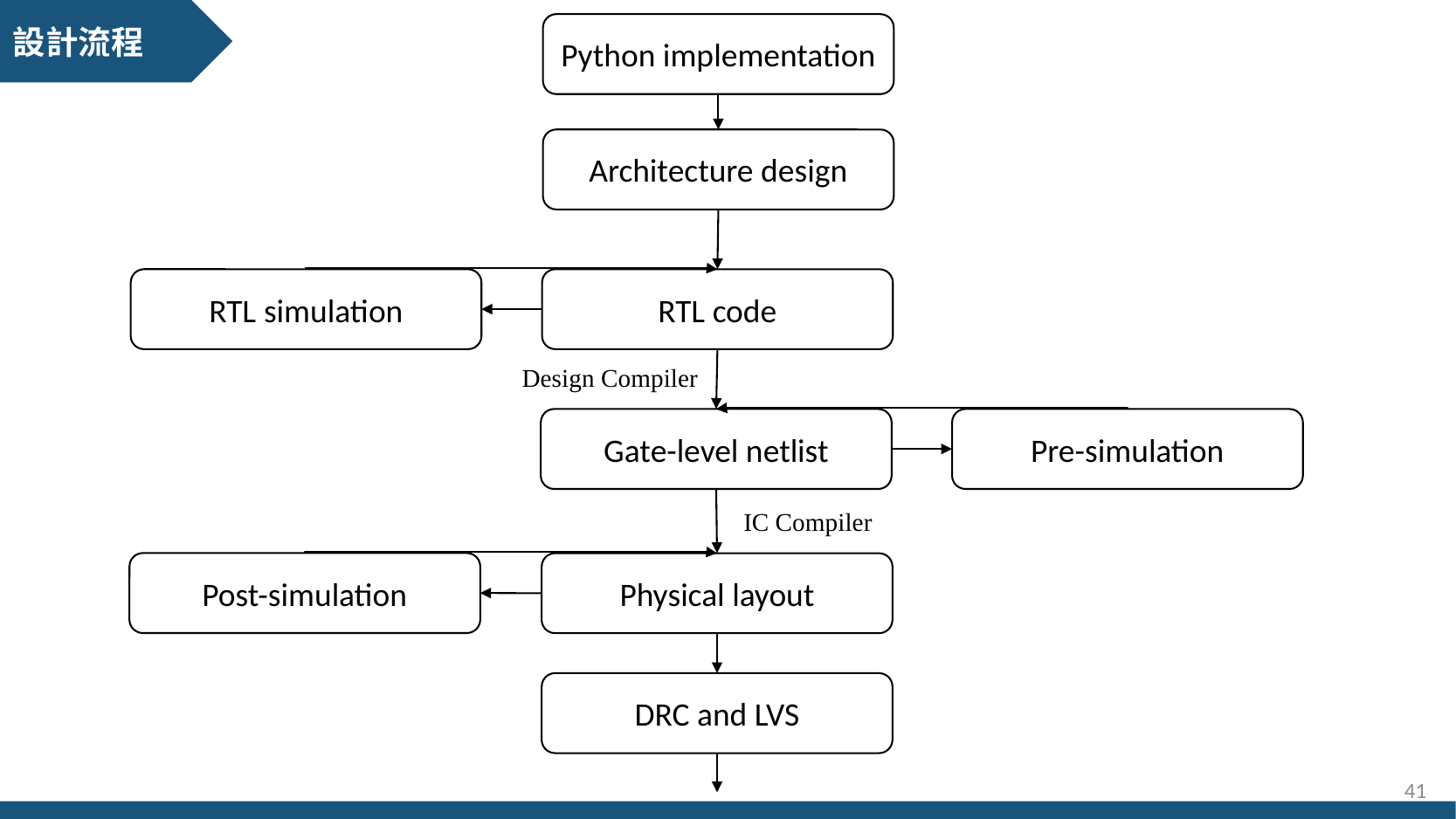

設計流程
Python implementation
Architecture design
RTL simulation
RTL code
Design Compiler
Gate-level netlist
Pre-simulation
IC Compiler
Post-simulation
Physical layout
DRC and LVS
41